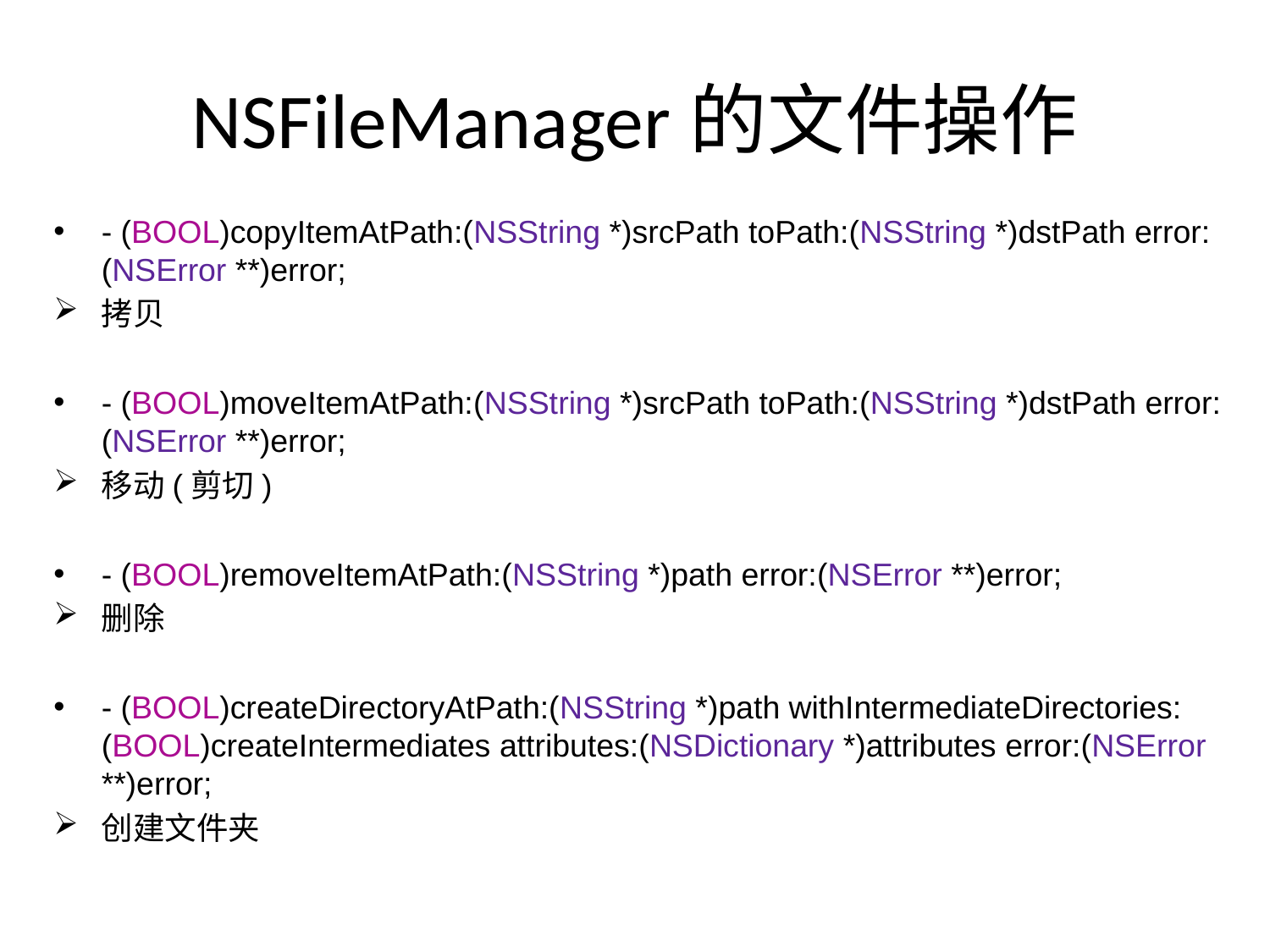

# NSFileManager的文件操作
- (BOOL)copyItemAtPath:(NSString *)srcPath toPath:(NSString *)dstPath error:(NSError **)error;
拷贝

- (BOOL)moveItemAtPath:(NSString *)srcPath toPath:(NSString *)dstPath error:(NSError **)error;
移动(剪切)

- (BOOL)removeItemAtPath:(NSString *)path error:(NSError **)error;
删除

- (BOOL)createDirectoryAtPath:(NSString *)path withIntermediateDirectories:(BOOL)createIntermediates attributes:(NSDictionary *)attributes error:(NSError **)error;
创建文件夹